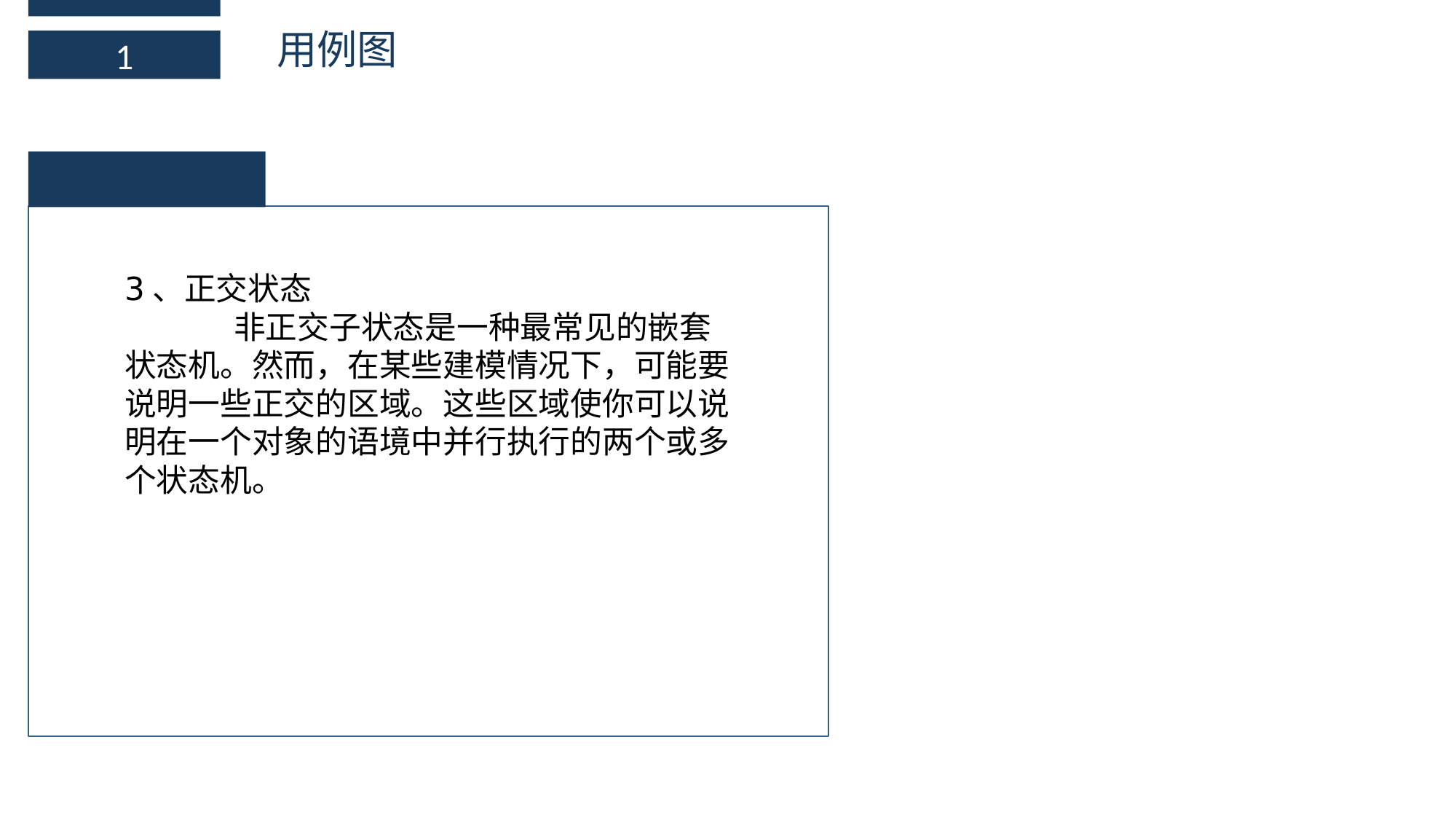

用例图
1

3、正交状态
	非正交子状态是一种最常见的嵌套状态机。然而，在某些建模情况下，可能要说明一些正交的区域。这些区域使你可以说明在一个对象的语境中并行执行的两个或多个状态机。